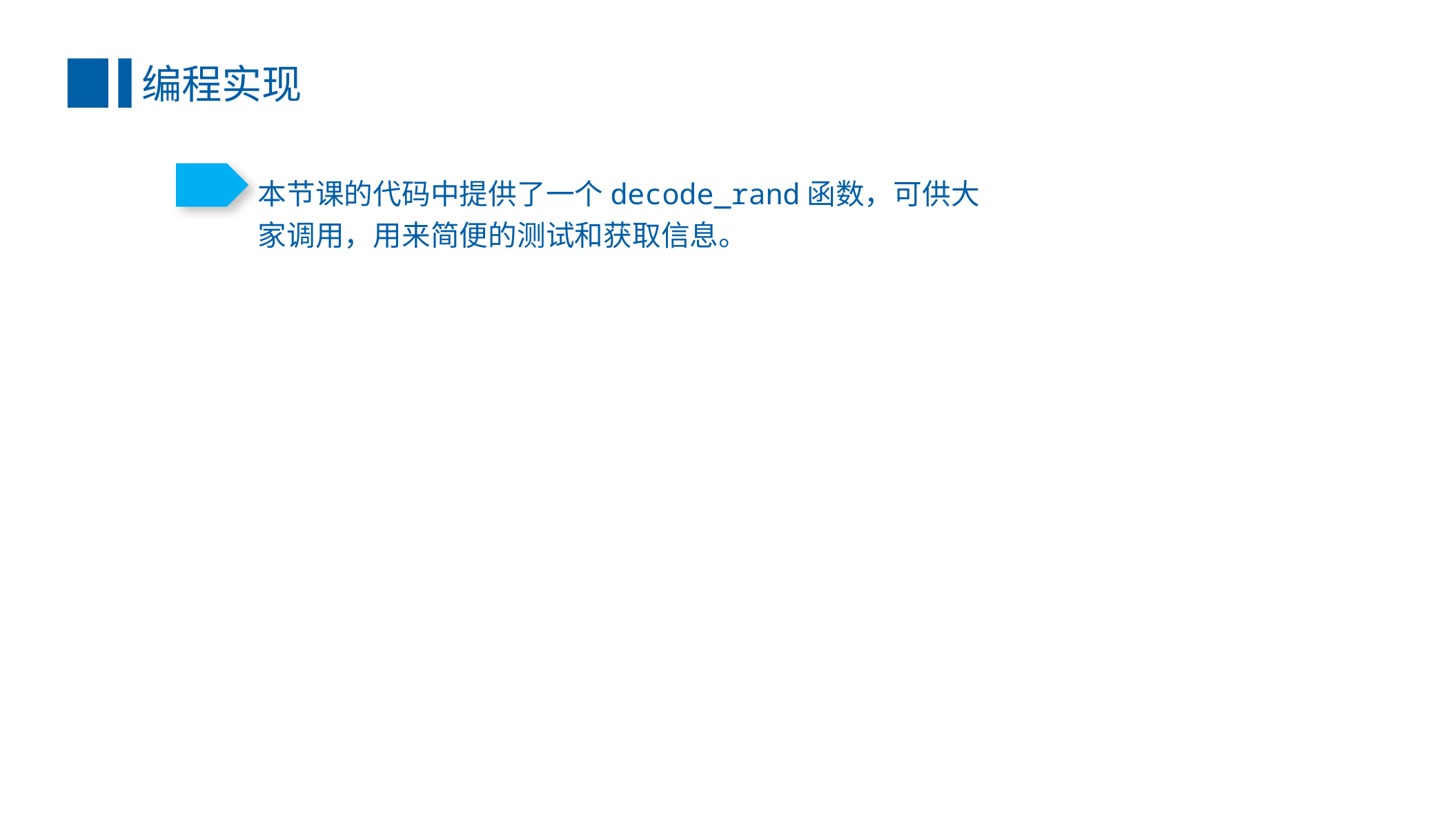

编程实现

本节课的代码中提供了一个decode_rand函数，可供大家调用，用来简便的测试和获取信息。